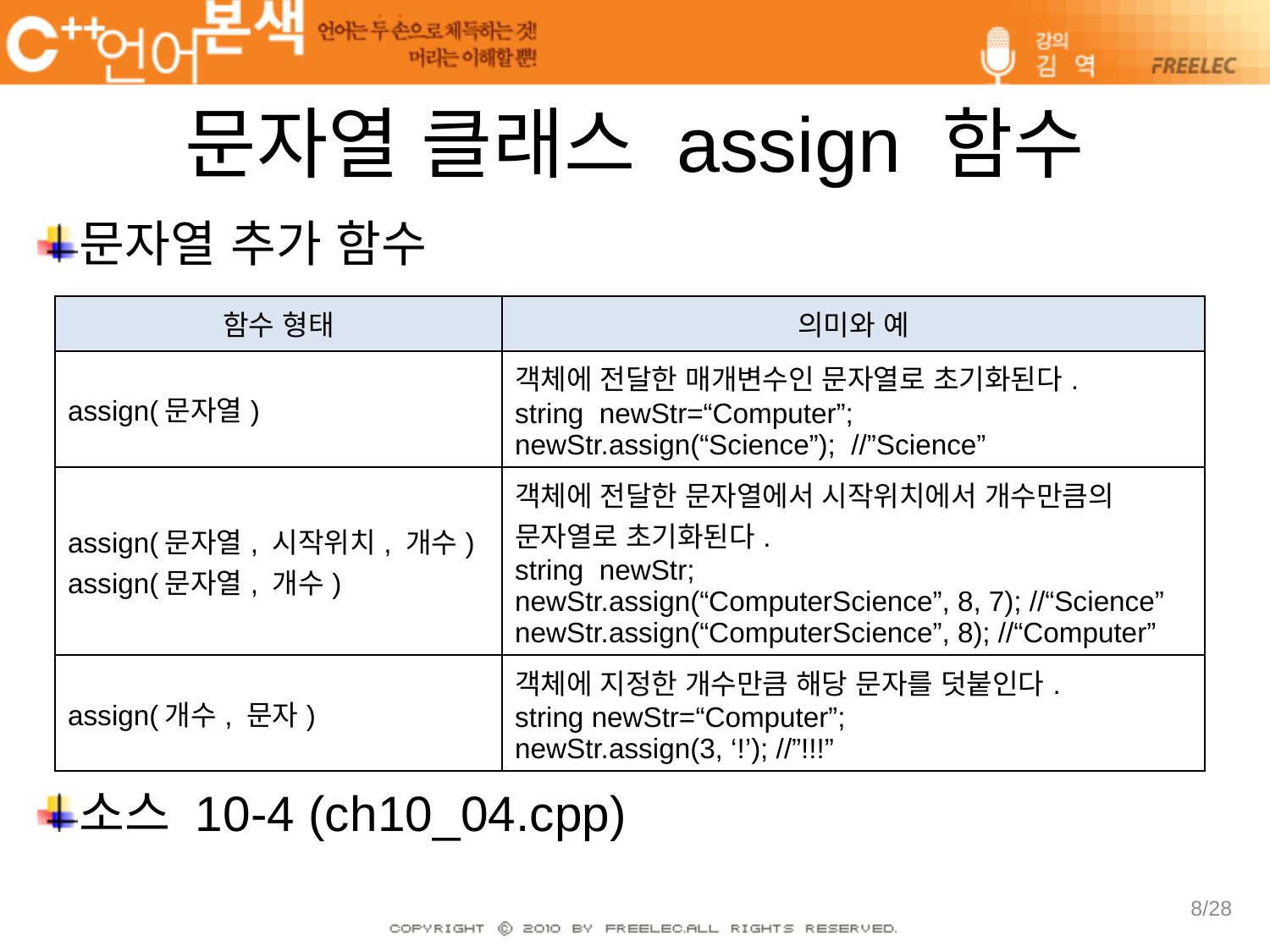

# 문자열 클래스 assign 함수
문자열 추가 함수

소스 10-4 (ch10_04.cpp)
| 함수 형태 | 의미와 예 |
| --- | --- |
| assign(문자열) | 객체에 전달한 매개변수인 문자열로 초기화된다. string newStr=“Computer”; newStr.assign(“Science”); //”Science” |
| assign(문자열, 시작위치, 개수) assign(문자열, 개수) | 객체에 전달한 문자열에서 시작위치에서 개수만큼의 문자열로 초기화된다. string newStr; newStr.assign(“ComputerScience”, 8, 7); //“Science” newStr.assign(“ComputerScience”, 8); //“Computer” |
| assign(개수, 문자) | 객체에 지정한 개수만큼 해당 문자를 덧붙인다. string newStr=“Computer”; newStr.assign(3, ‘!’); //”!!!” |
8/28